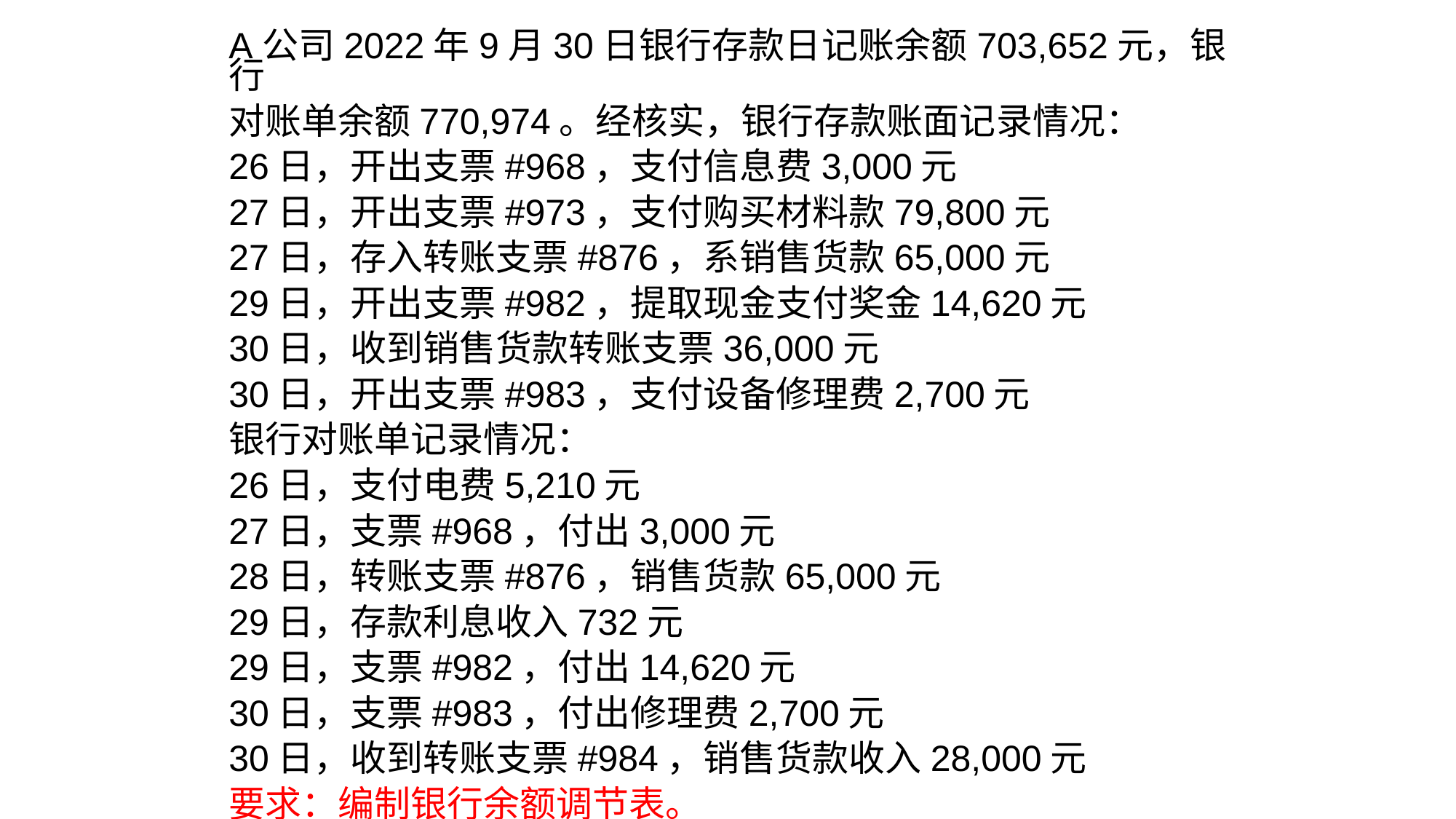

A公司2022年9月30日银行存款日记账余额703,652元，银行
对账单余额770,974。经核实，银行存款账面记录情况：
26日，开出支票#968，支付信息费3,000元
27日，开出支票#973，支付购买材料款79,800元
27日，存入转账支票#876，系销售货款65,000元
29日，开出支票#982，提取现金支付奖金14,620元
30日，收到销售货款转账支票36,000元
30日，开出支票#983，支付设备修理费2,700元
银行对账单记录情况：
26日，支付电费5,210元
27日，支票#968，付出3,000元
28日，转账支票#876，销售货款65,000元
29日，存款利息收入732元
29日，支票#982，付出14,620元
30日，支票#983，付出修理费2,700元
30日，收到转账支票#984，销售货款收入28,000元
要求：编制银行余额调节表。